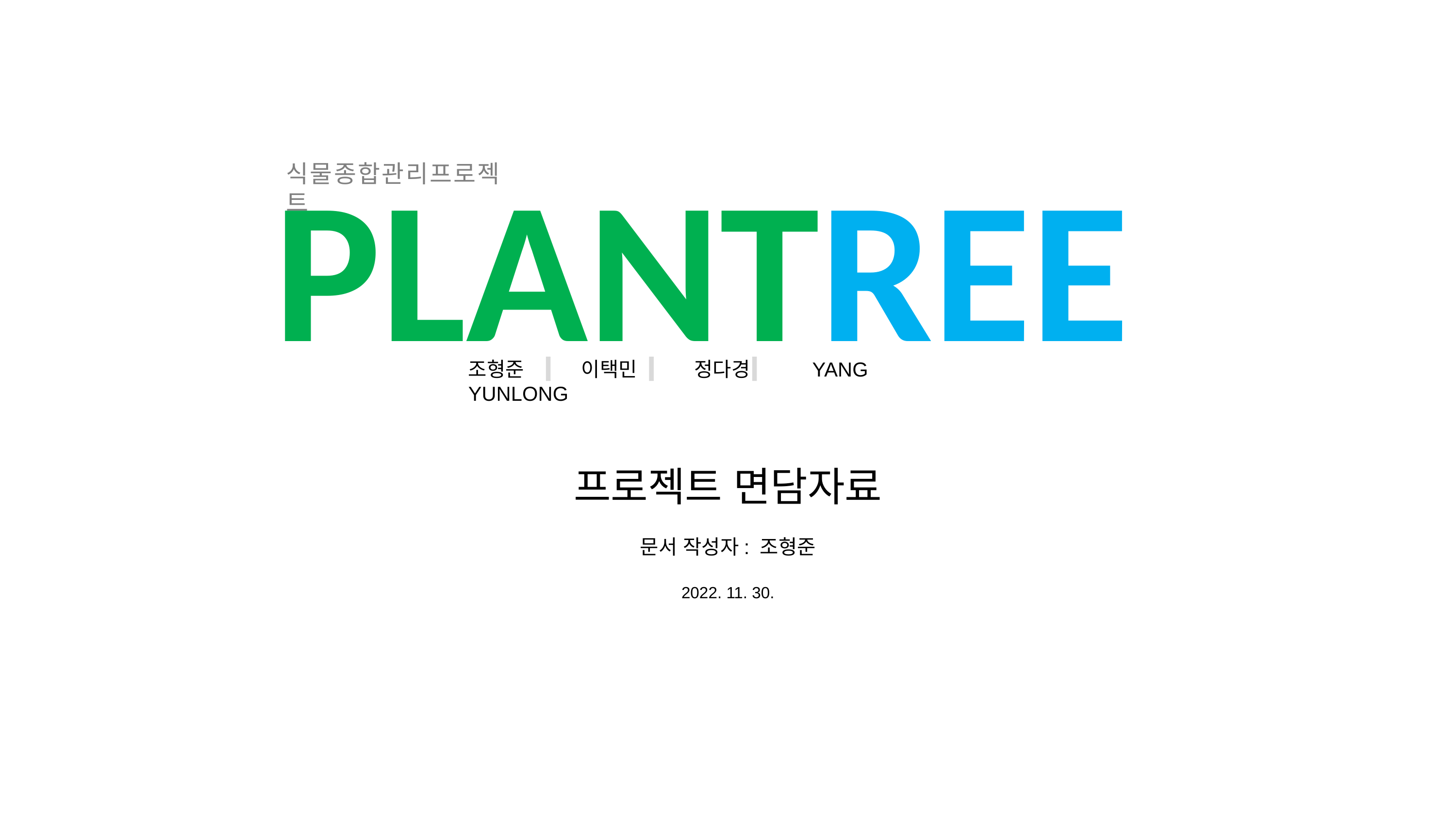

PLANTREE
식물종합관리프로젝트
조형준          이택민          정다경          YANG YUNLONG

프로젝트 면담자료
문서 작성자: 조형준
2022. 11. 30.